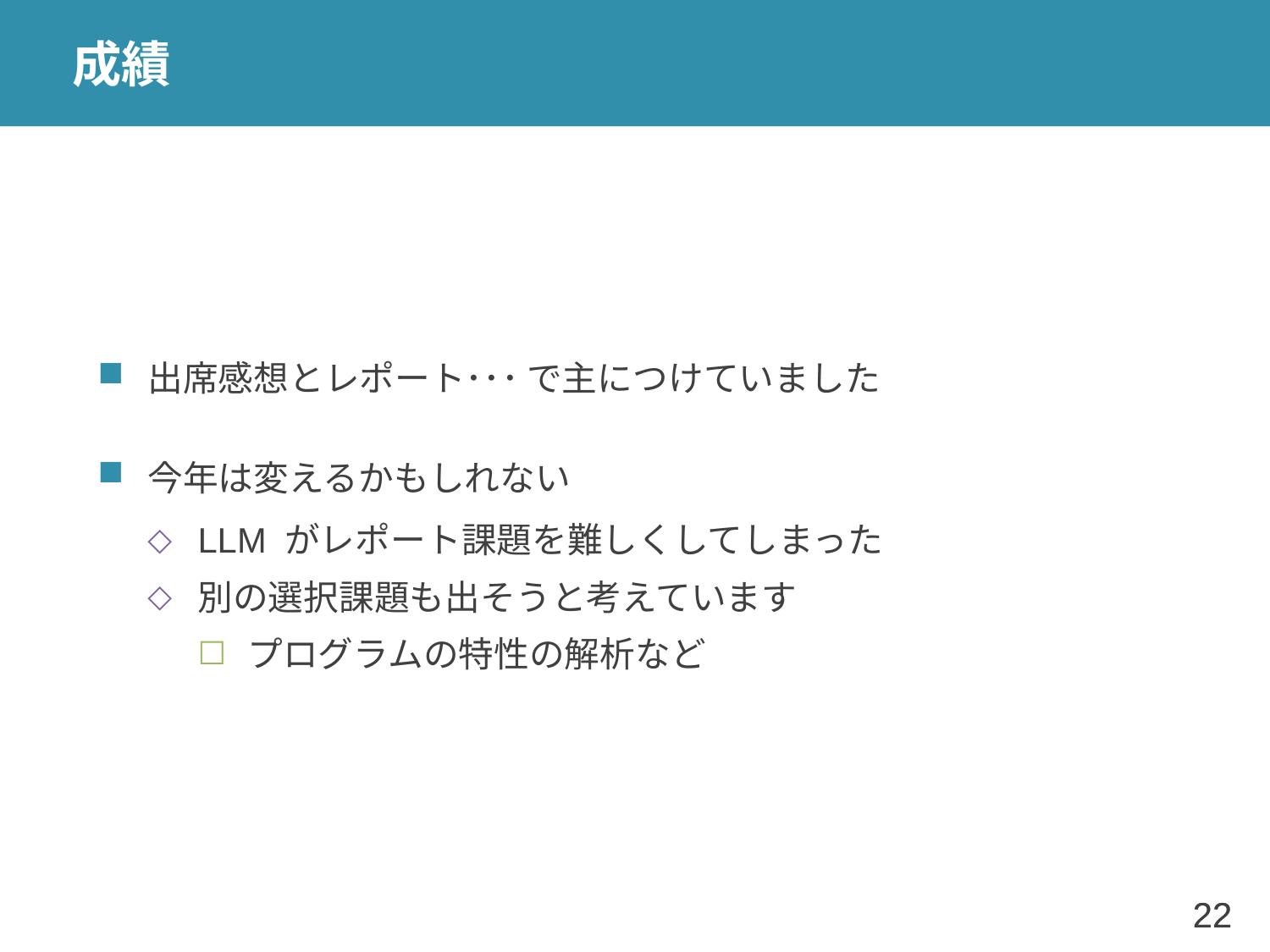

# 成績
出席感想とレポート･･･ で主につけていました
今年は変えるかもしれない
LLM がレポート課題を難しくしてしまった
別の選択課題も出そうと考えています
プログラムの特性の解析など